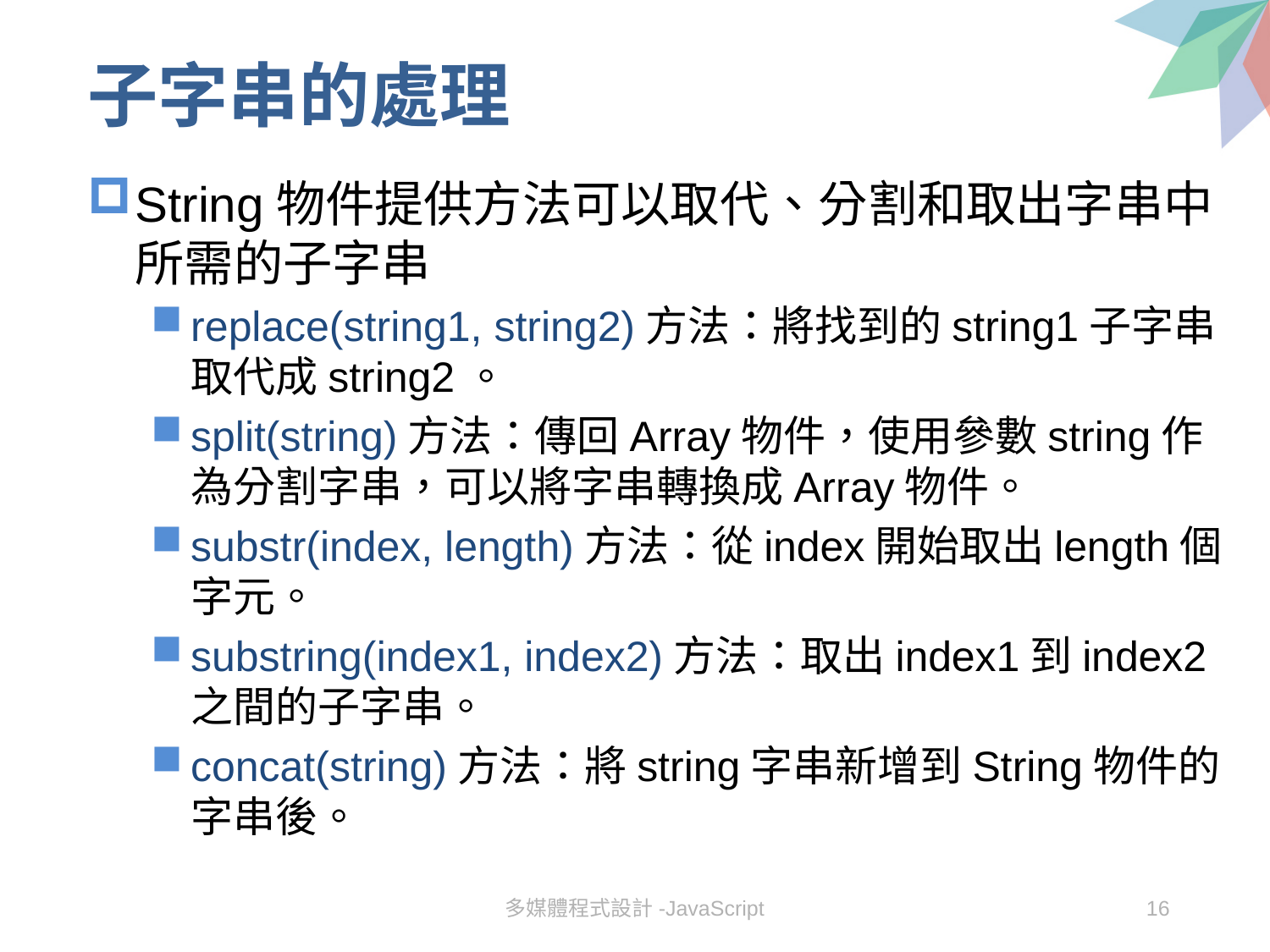

# 子字串的處理
String物件提供方法可以取代、分割和取出字串中所需的子字串
replace(string1, string2)方法：將找到的string1子字串取代成string2。
split(string)方法：傳回Array物件，使用參數string作為分割字串，可以將字串轉換成Array物件。
substr(index, length)方法：從index開始取出length個字元。
substring(index1, index2)方法：取出index1到index2之間的子字串。
concat(string)方法：將string字串新增到String物件的字串後。
多媒體程式設計-JavaScript
16